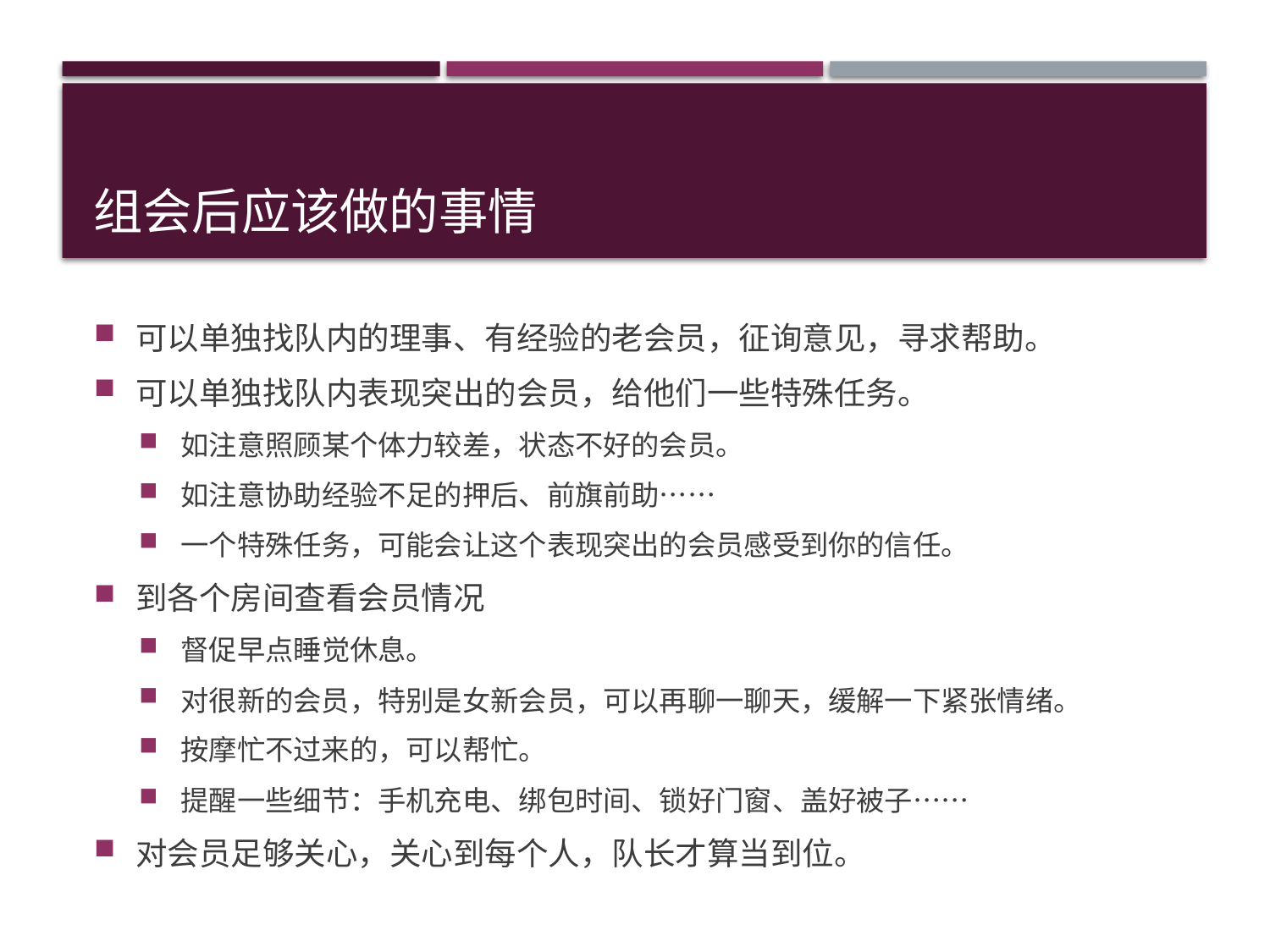

# 组会后应该做的事情
可以单独找队内的理事、有经验的老会员，征询意见，寻求帮助。
可以单独找队内表现突出的会员，给他们一些特殊任务。
如注意照顾某个体力较差，状态不好的会员。
如注意协助经验不足的押后、前旗前助……
一个特殊任务，可能会让这个表现突出的会员感受到你的信任。
到各个房间查看会员情况
督促早点睡觉休息。
对很新的会员，特别是女新会员，可以再聊一聊天，缓解一下紧张情绪。
按摩忙不过来的，可以帮忙。
提醒一些细节：手机充电、绑包时间、锁好门窗、盖好被子……
对会员足够关心，关心到每个人，队长才算当到位。